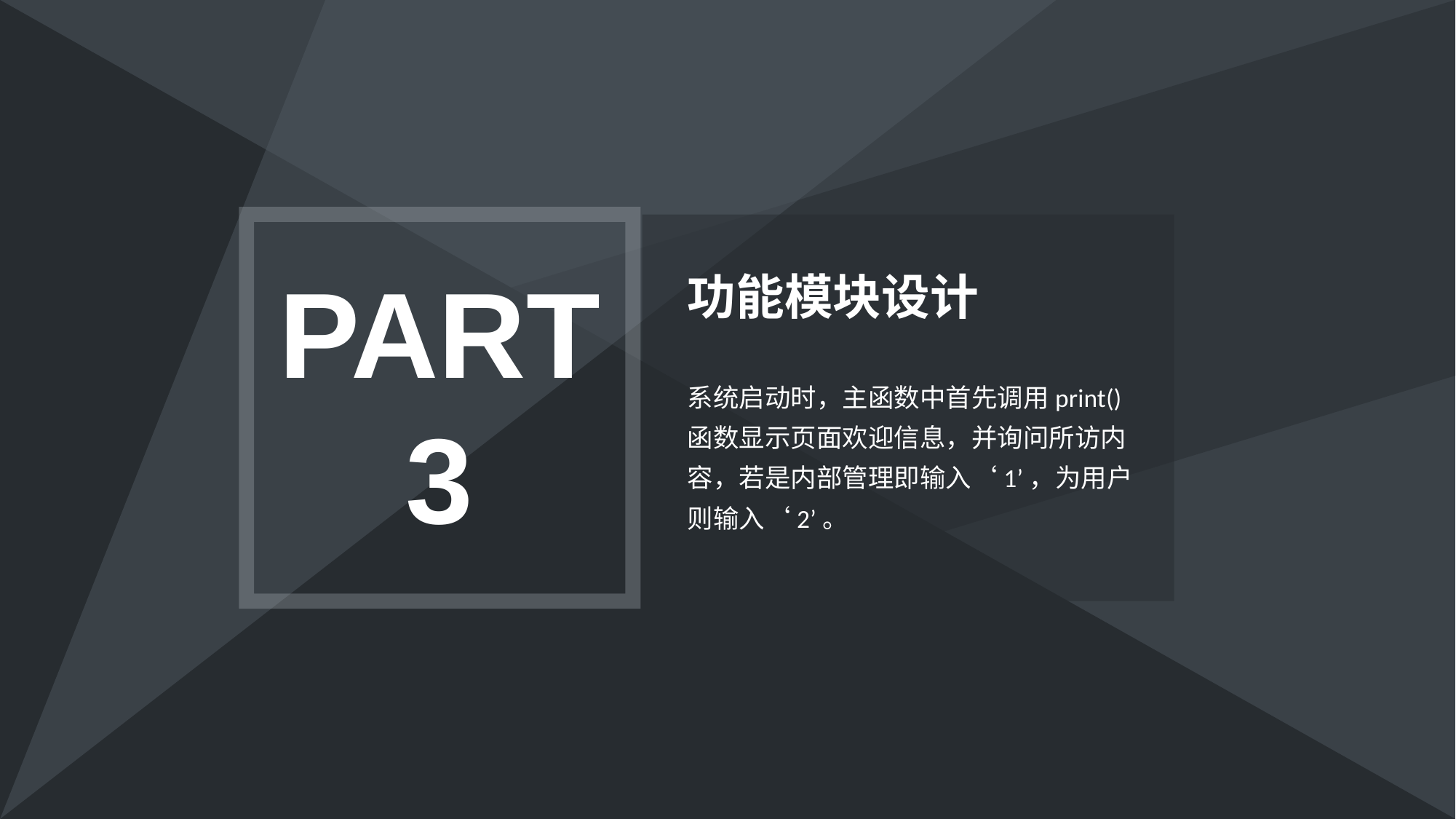

功能模块设计
PART
3
系统启动时，主函数中首先调用print()函数显示页面欢迎信息，并询问所访内容，若是内部管理即输入‘1’，为用户则输入‘2’。